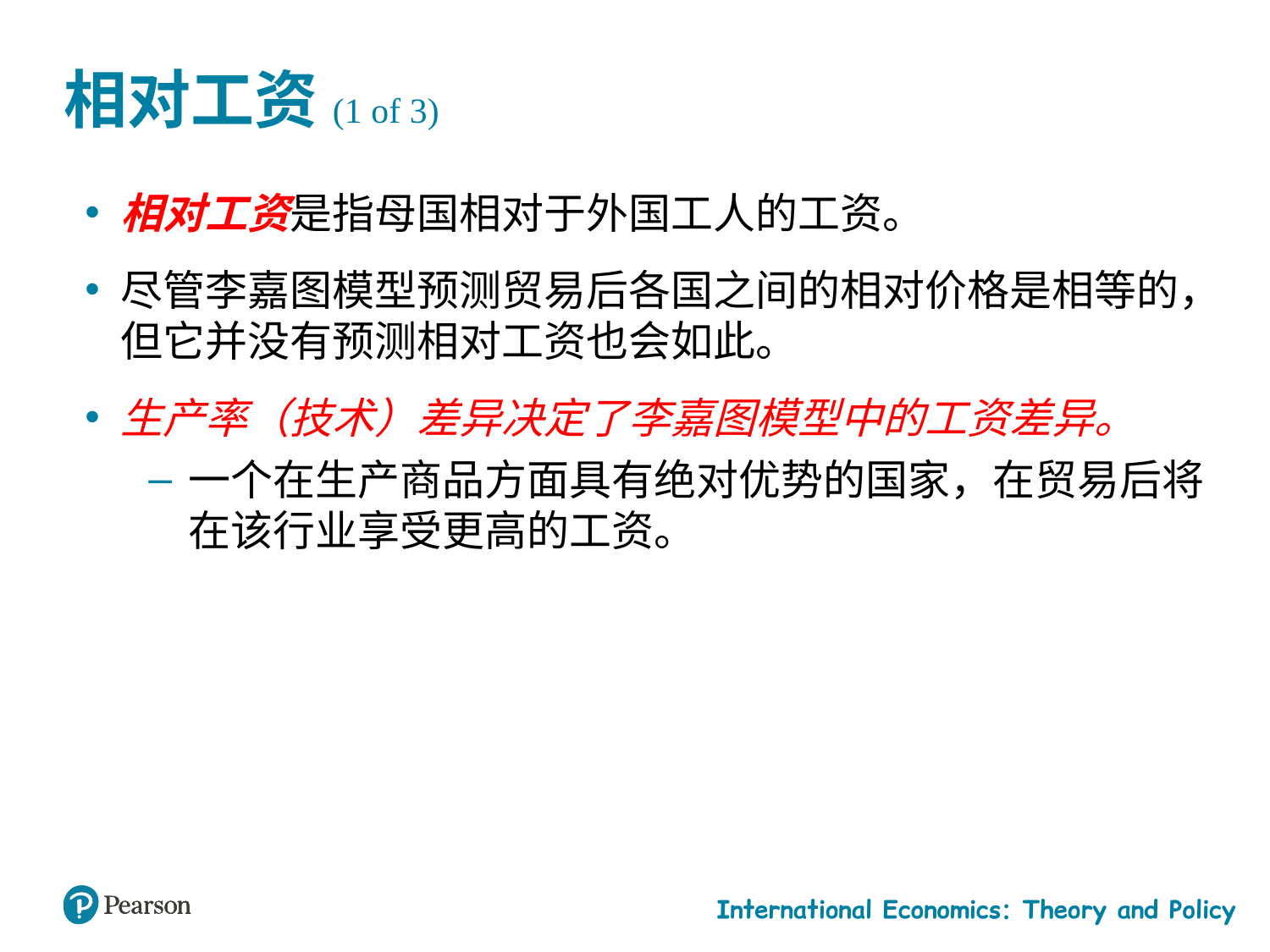

# 相对工资(1 of 3)
相对工资是指母国相对于外国工人的工资。
尽管李嘉图模型预测贸易后各国之间的相对价格是相等的，但它并没有预测相对工资也会如此。
生产率（技术）差异决定了李嘉图模型中的工资差异。
一个在生产商品方面具有绝对优势的国家，在贸易后将在该行业享受更高的工资。